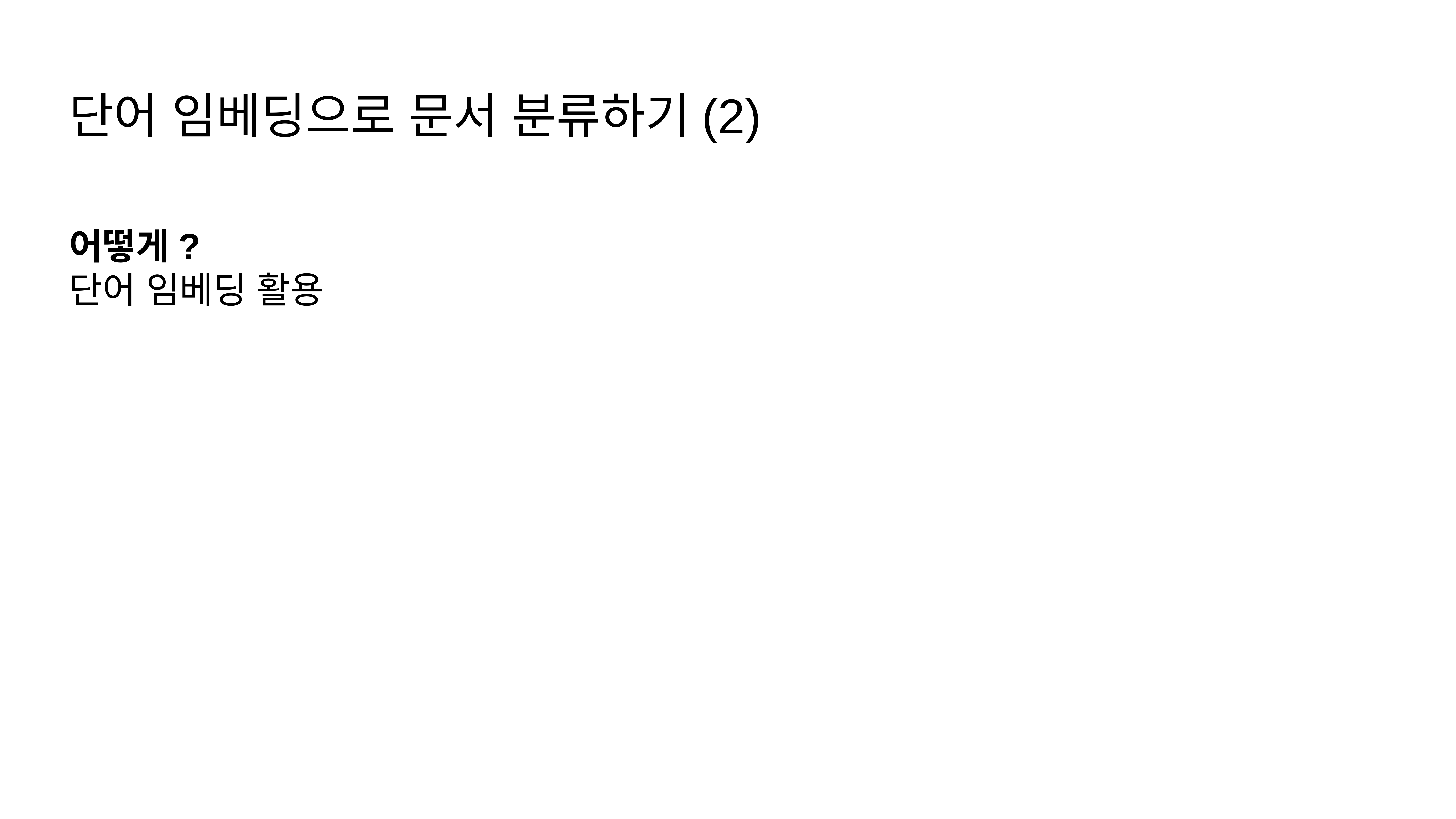

단어 임베딩으로 문서 분류하기(2)
어떻게?
단어 임베딩 활용